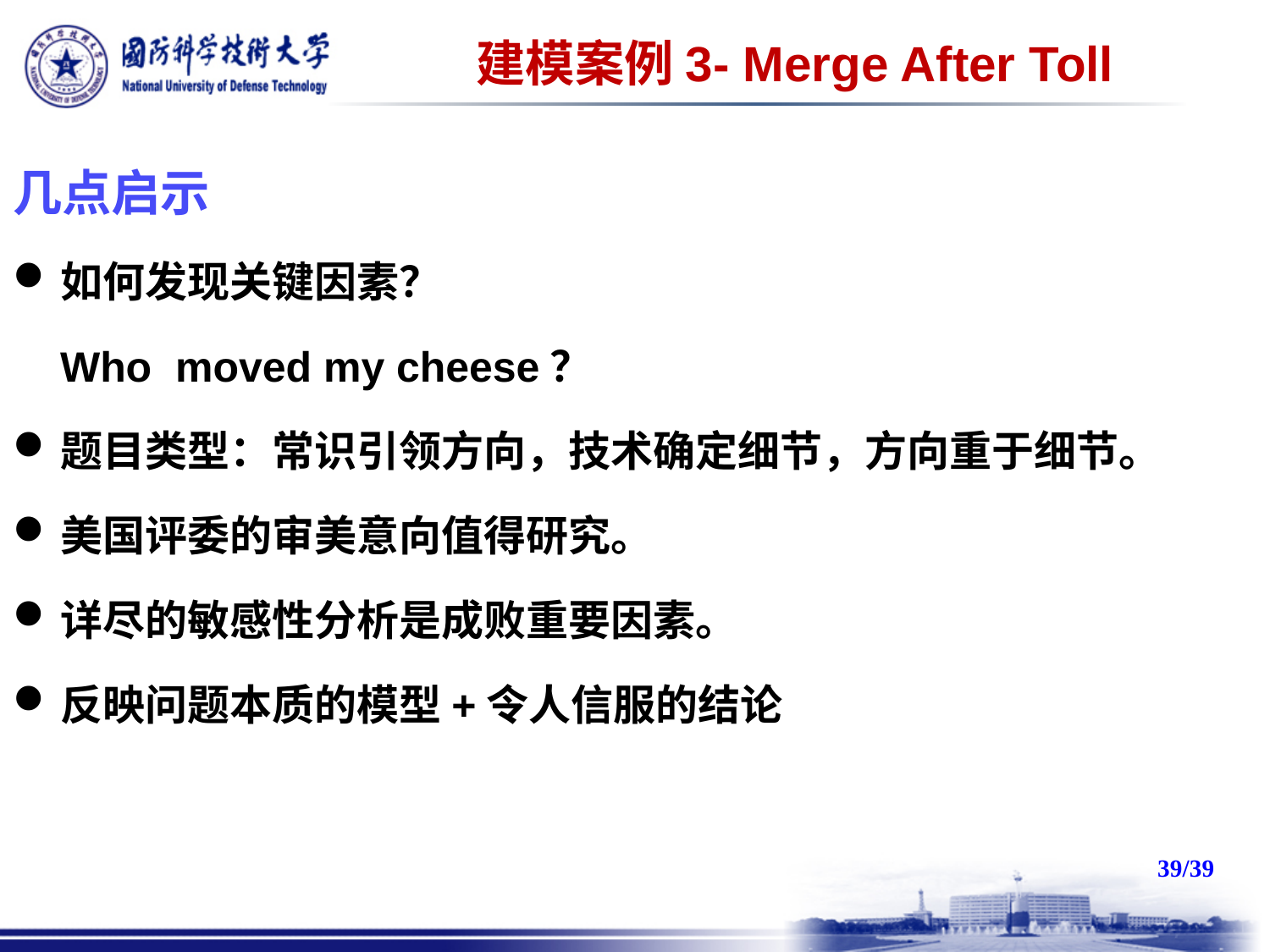

建模案例3- Merge After Toll
几点启示
如何发现关键因素？
    Who  moved my cheese？
题目类型：常识引领方向，技术确定细节，方向重于细节。
美国评委的审美意向值得研究。
详尽的敏感性分析是成败重要因素。
反映问题本质的模型+令人信服的结论